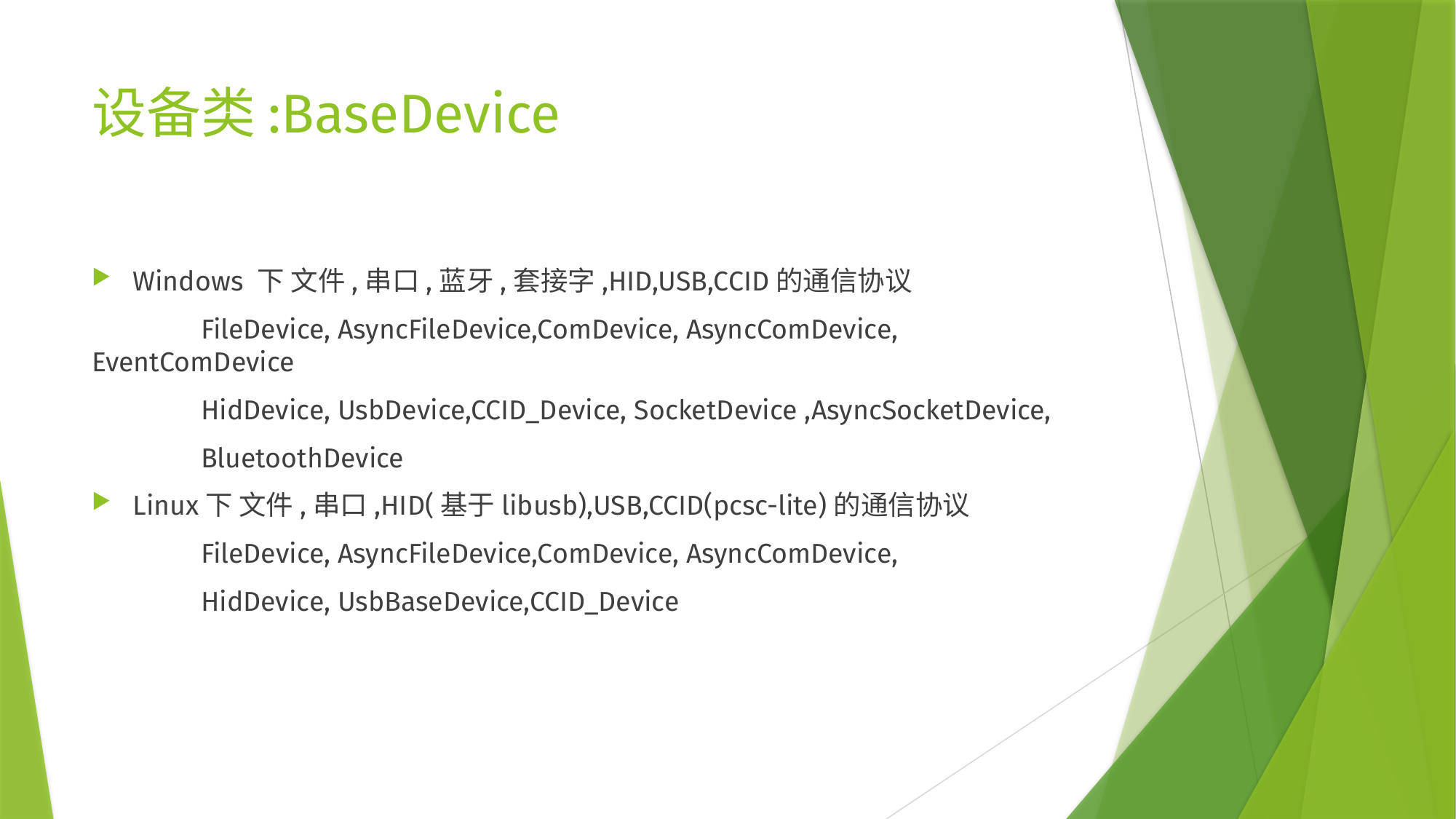

# 设备类:BaseDevice
Windows 下 文件,串口,蓝牙,套接字,HID,USB,CCID的通信协议
	FileDevice, AsyncFileDevice,ComDevice, AsyncComDevice, EventComDevice
	HidDevice, UsbDevice,CCID_Device, SocketDevice ,AsyncSocketDevice,
	BluetoothDevice
Linux下 文件,串口,HID(基于libusb),USB,CCID(pcsc-lite)的通信协议
	FileDevice, AsyncFileDevice,ComDevice, AsyncComDevice,
	HidDevice, UsbBaseDevice,CCID_Device